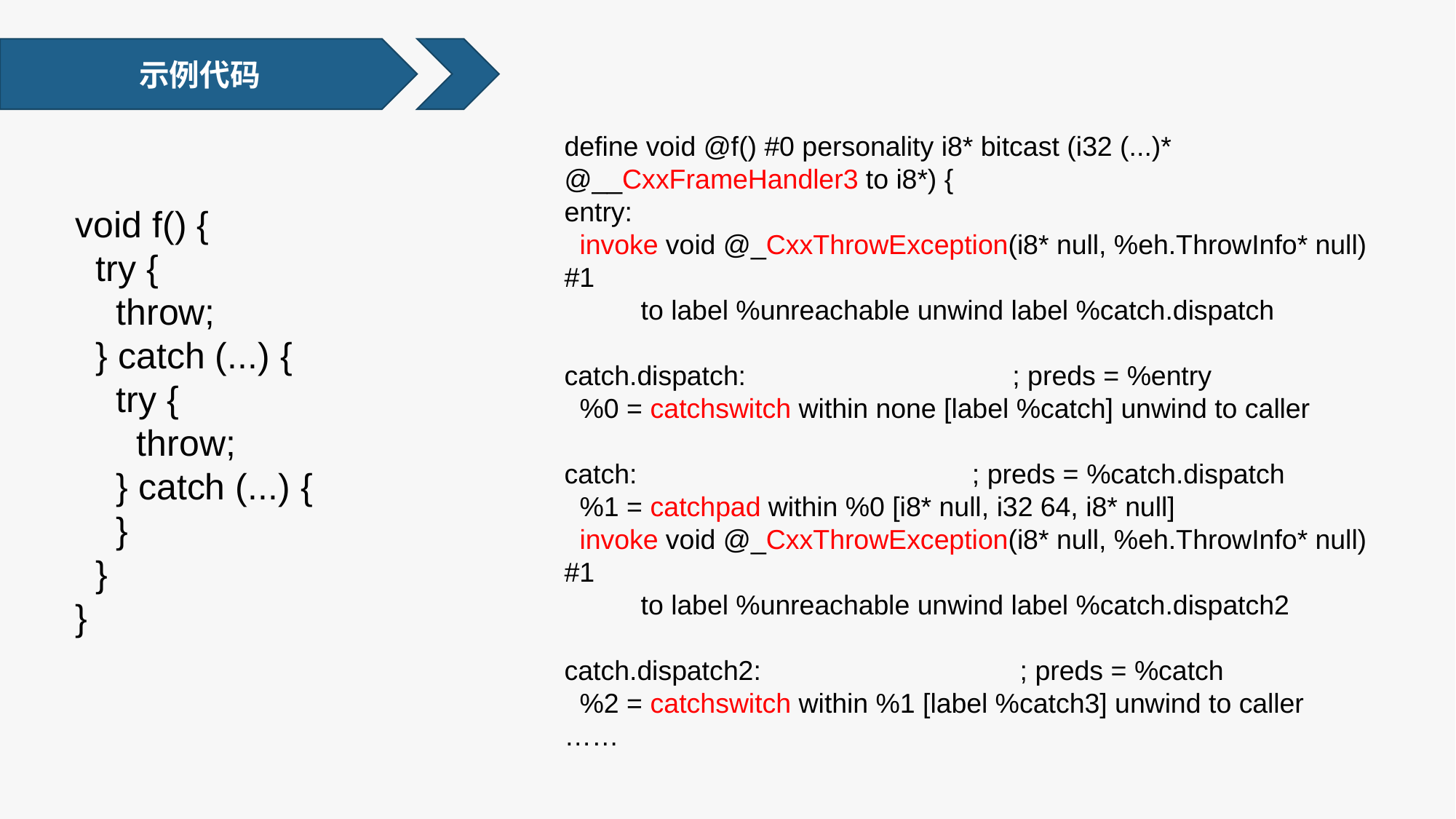

示例代码

define void @f() #0 personality i8* bitcast (i32 (...)* @__CxxFrameHandler3 to i8*) {
entry:
  invoke void @_CxxThrowException(i8* null, %eh.ThrowInfo* null) #1
          to label %unreachable unwind label %catch.dispatch

catch.dispatch:                                   ; preds = %entry
  %0 = catchswitch within none [label %catch] unwind to caller

catch:                                            ; preds = %catch.dispatch
  %1 = catchpad within %0 [i8* null, i32 64, i8* null]
  invoke void @_CxxThrowException(i8* null, %eh.ThrowInfo* null) #1
          to label %unreachable unwind label %catch.dispatch2

catch.dispatch2:                                  ; preds = %catch
  %2 = catchswitch within %1 [label %catch3] unwind to caller
……
void f() {
  try {
    throw;
  } catch (...) {
    try {
      throw;
    } catch (...) {
    }
  }
}